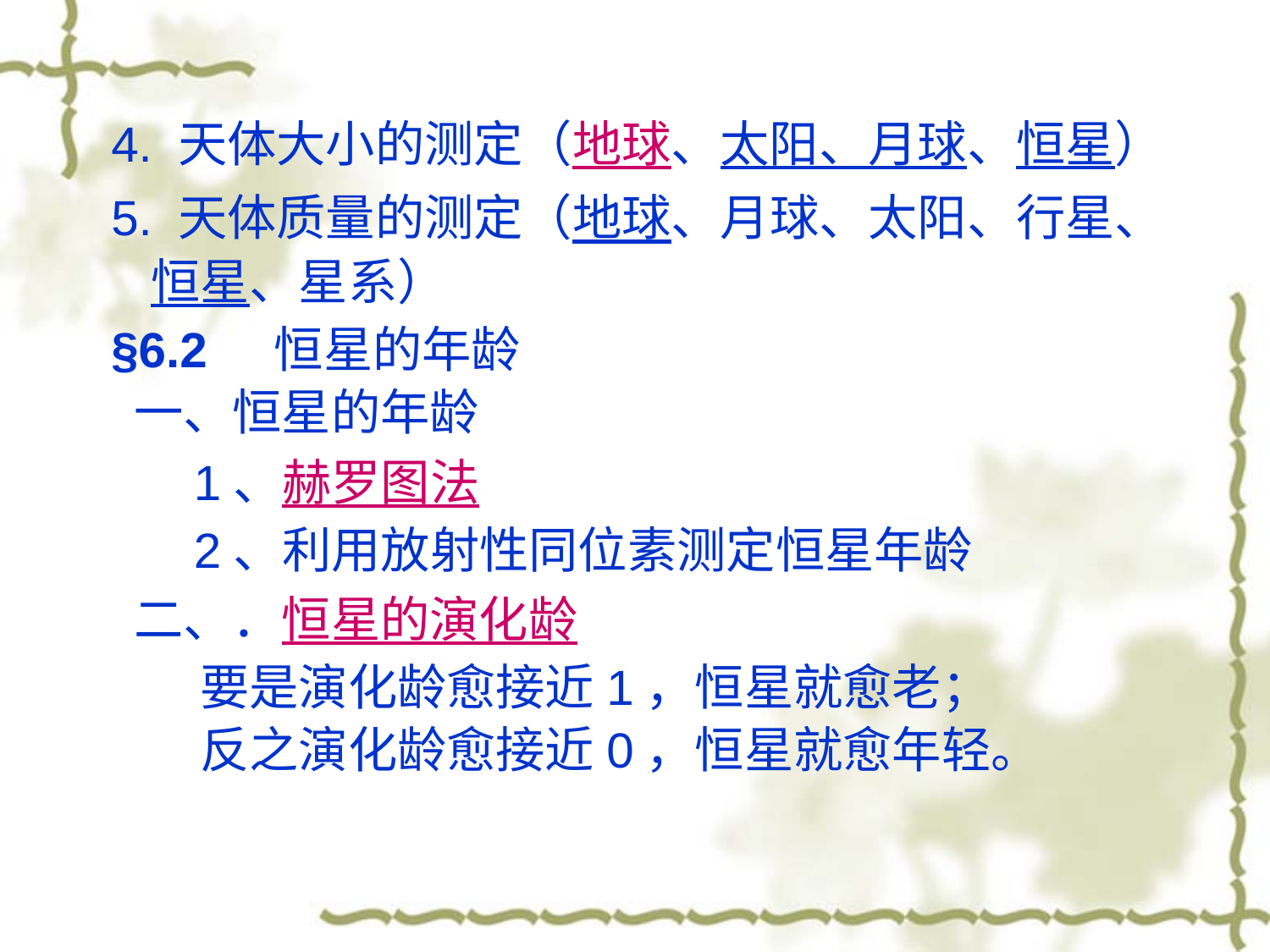

4. 天体大小的测定（地球、太阳、月球、恒星）
5. 天体质量的测定（地球、月球、太阳、行星、恒星、星系）
§6.2    恒星的年龄
 一、恒星的年龄
      1、赫罗图法
      2、利用放射性同位素测定恒星年龄
 二、．恒星的演化龄
       要是演化龄愈接近1，恒星就愈老；
       反之演化龄愈接近0，恒星就愈年轻。